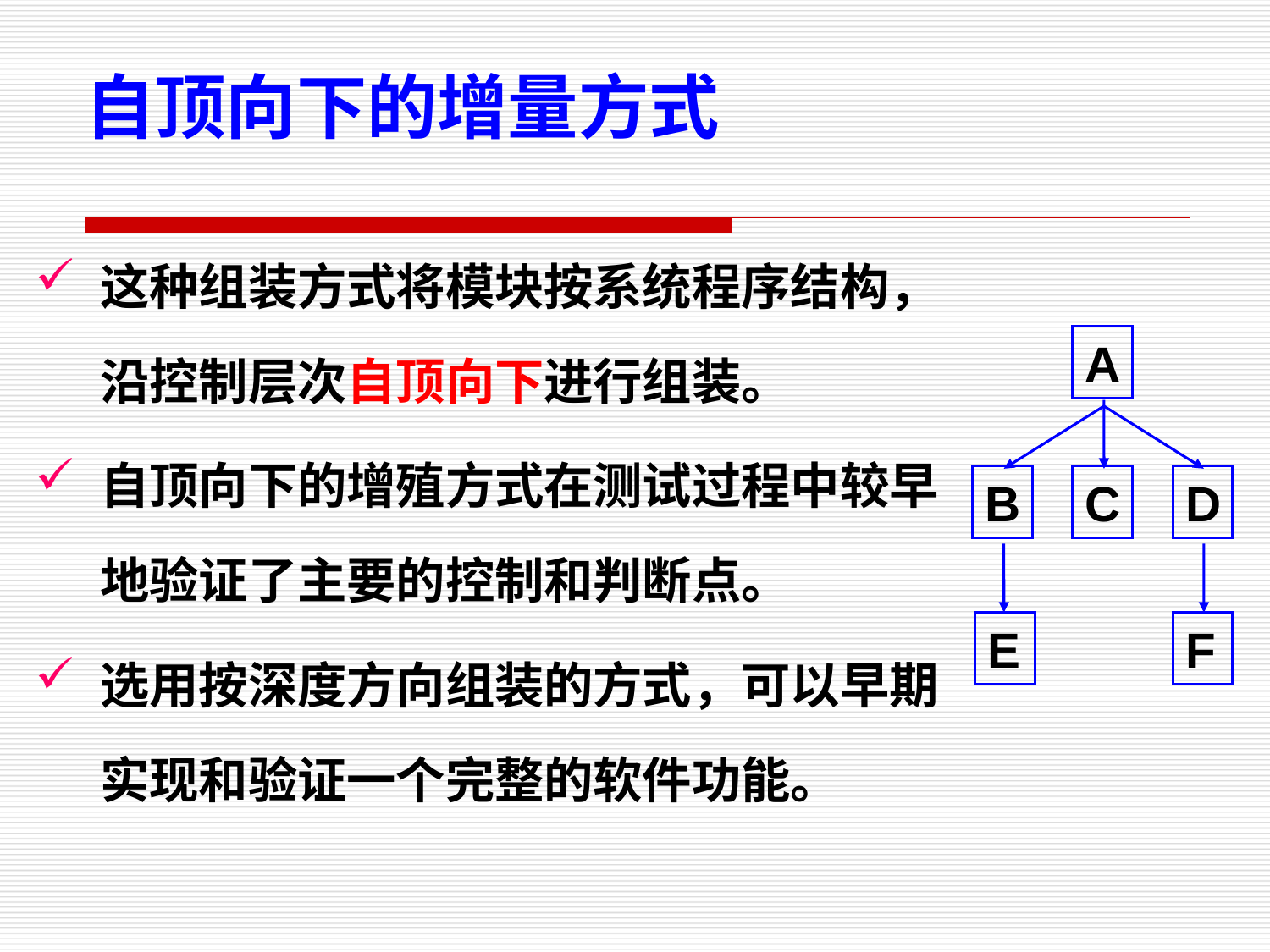

自顶向下的增量方式
这种组装方式将模块按系统程序结构，沿控制层次自顶向下进行组装。
自顶向下的增殖方式在测试过程中较早地验证了主要的控制和判断点。
选用按深度方向组装的方式，可以早期实现和验证一个完整的软件功能。
A

B
C
D

E
F